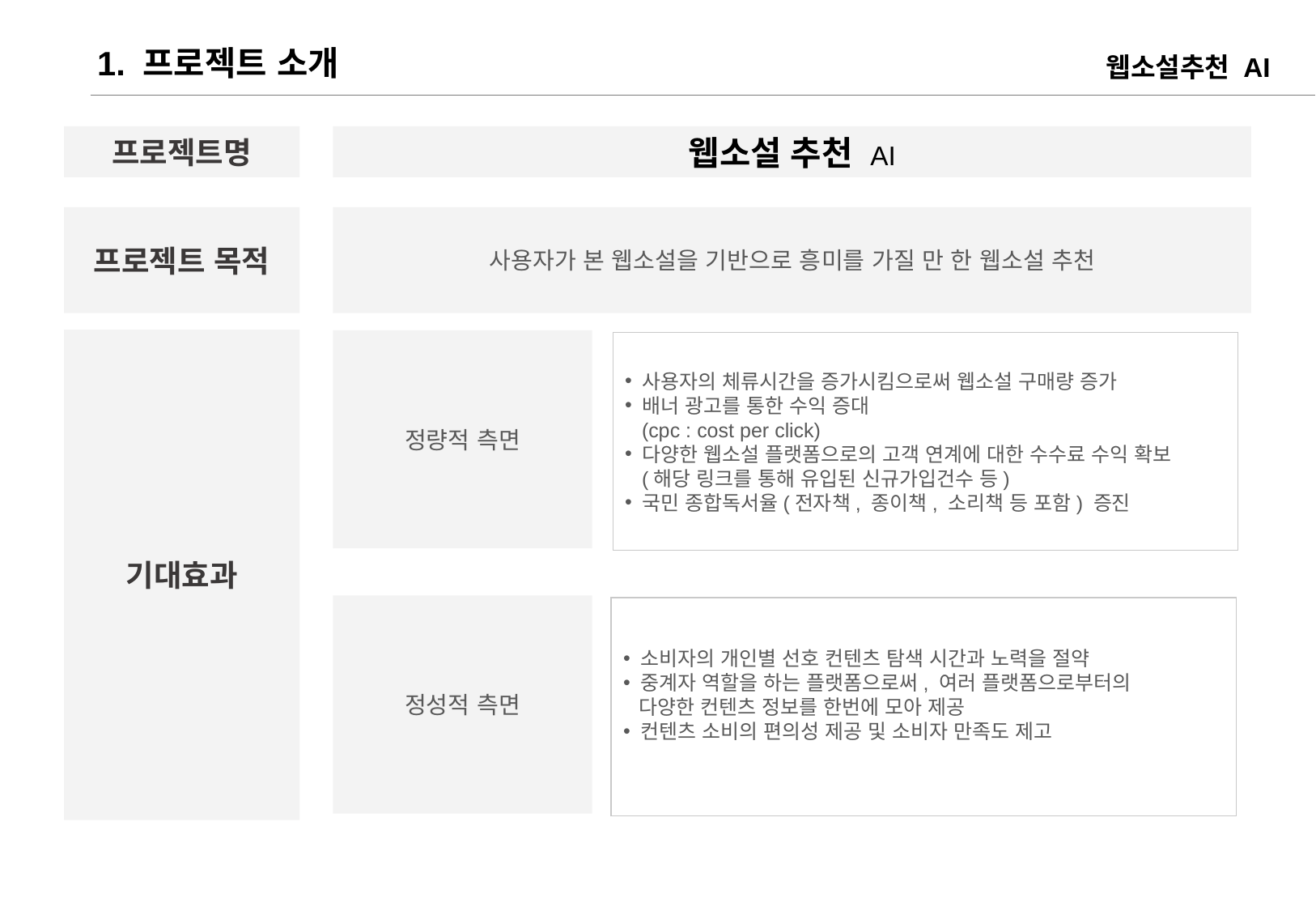

1. 프로젝트 소개
웹소설추천 AI
프로젝트명
웹소설 추천 AI
프로젝트 목적
사용자가 본 웹소설을 기반으로 흥미를 가질 만 한 웹소설 추천
기대효과
정량적 측면
 사용자의 체류시간을 증가시킴으로써 웹소설 구매량 증가
 배너 광고를 통한 수익 증대
   (cpc : cost per click)
 다양한 웹소설 플랫폼으로의 고객 연계에 대한 수수료 수익 확보
   (해당 링크를 통해 유입된 신규가입건수 등)
 국민 종합독서율(전자책, 종이책, 소리책 등 포함) 증진
정성적 측면
 소비자의 개인별 선호 컨텐츠 탐색 시간과 노력을 절약
 중계자 역할을 하는 플랫폼으로써, 여러 플랫폼으로부터의
  다양한 컨텐츠 정보를 한번에 모아 제공
 컨텐츠 소비의 편의성 제공 및 소비자 만족도 제고